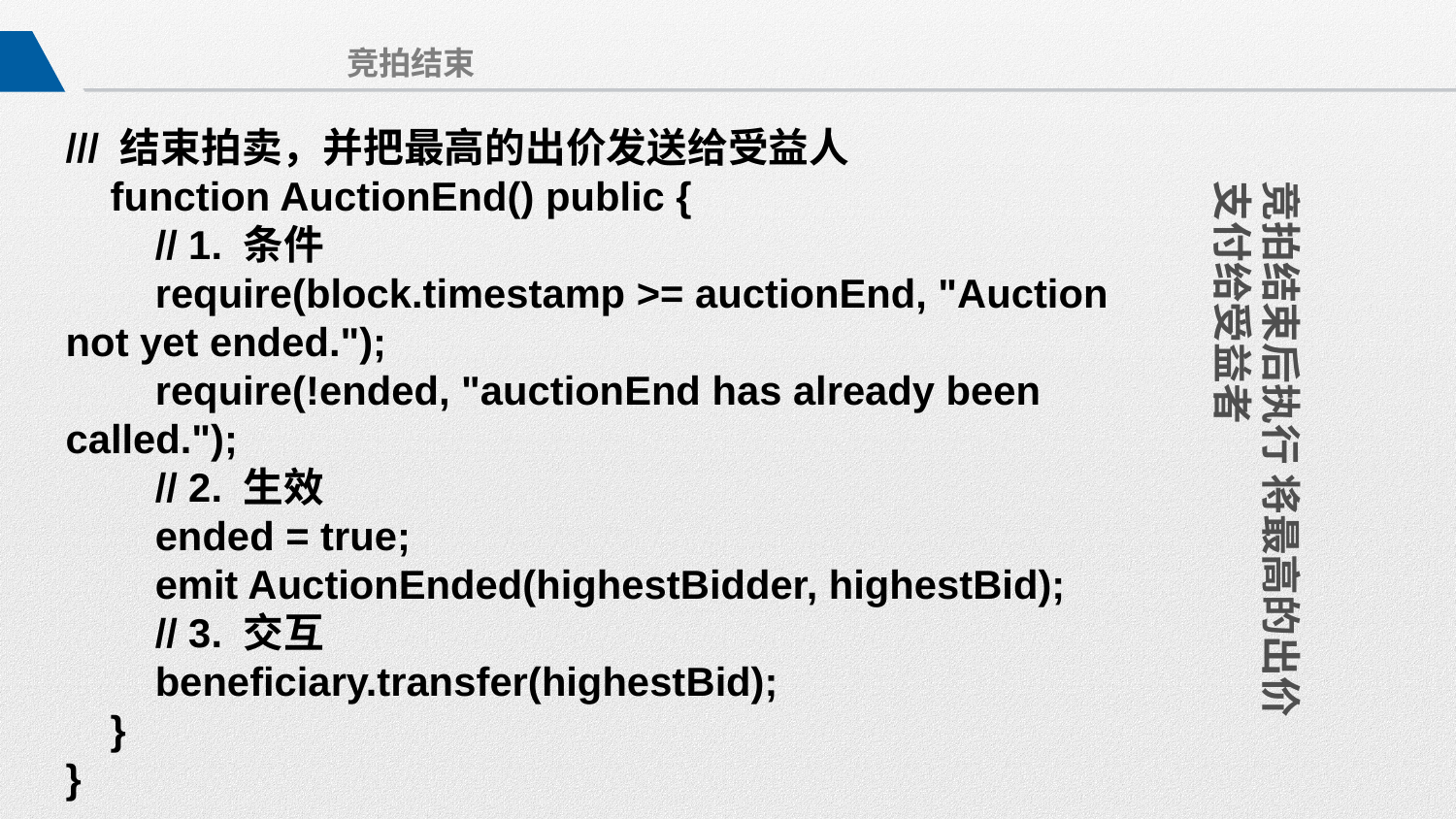

竞拍结束
/// 结束拍卖，并把最高的出价发送给受益人
    function AuctionEnd() public {
        // 1. 条件
        require(block.timestamp >= auctionEnd, "Auction not yet ended.");
        require(!ended, "auctionEnd has already been called.");
        // 2. 生效
        ended = true;
        emit AuctionEnded(highestBidder, highestBid);
        // 3. 交互
        beneficiary.transfer(highestBid);
    }
}
竞拍结束后执行 将最高的出价支付给受益者